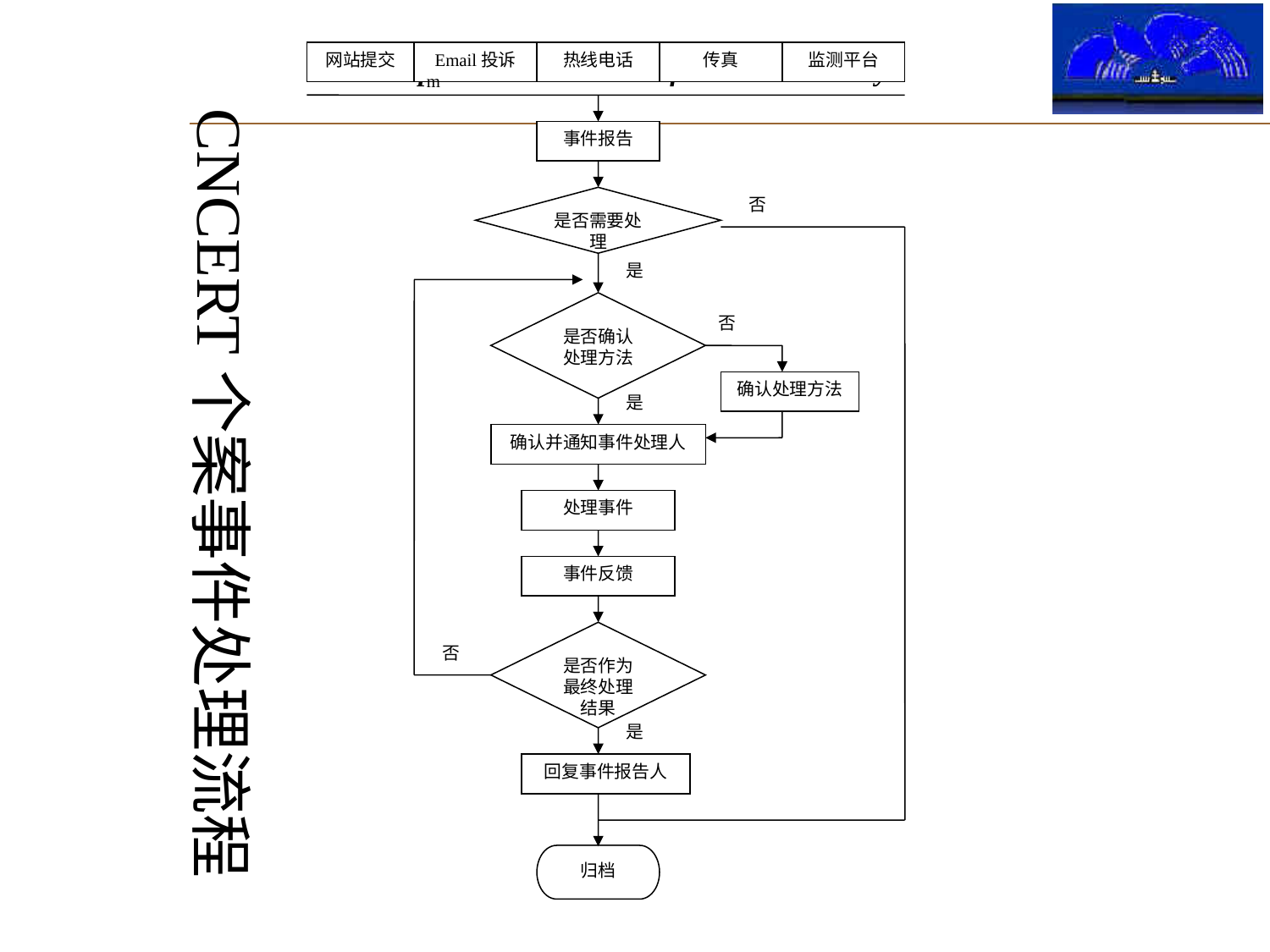

网站提交
Email投诉
m
热线电话
传真
监测平台

事件报告

是否需要处理
否

是

是否确认
处理方法
否

确认处理方法
是

确认并通知事件处理人

处理事件

事件反馈

是否作为最终处理结果
否

是

回复事件报告人

归档
CNCERT个案事件处理流程